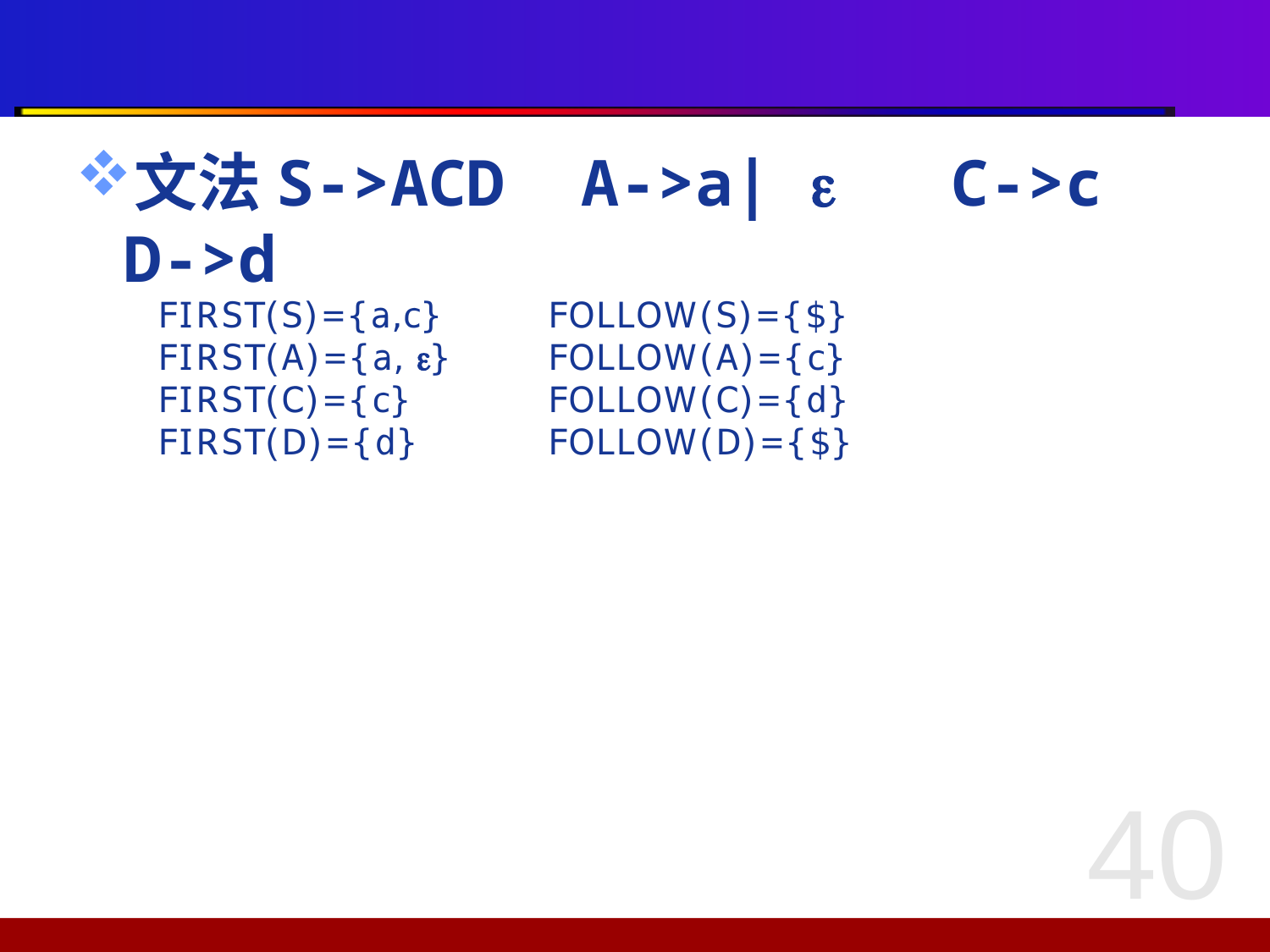

#
文法S->ACD  A->a| ε   C->c  D->d
FIRST(S)={a,c}
FIRST(A)={a, ε}
FIRST(C)={c}
FIRST(D)={d}
FOLLOW(S)={$}
FOLLOW(A)={c}
FOLLOW(C)={d}
FOLLOW(D)={$}
40